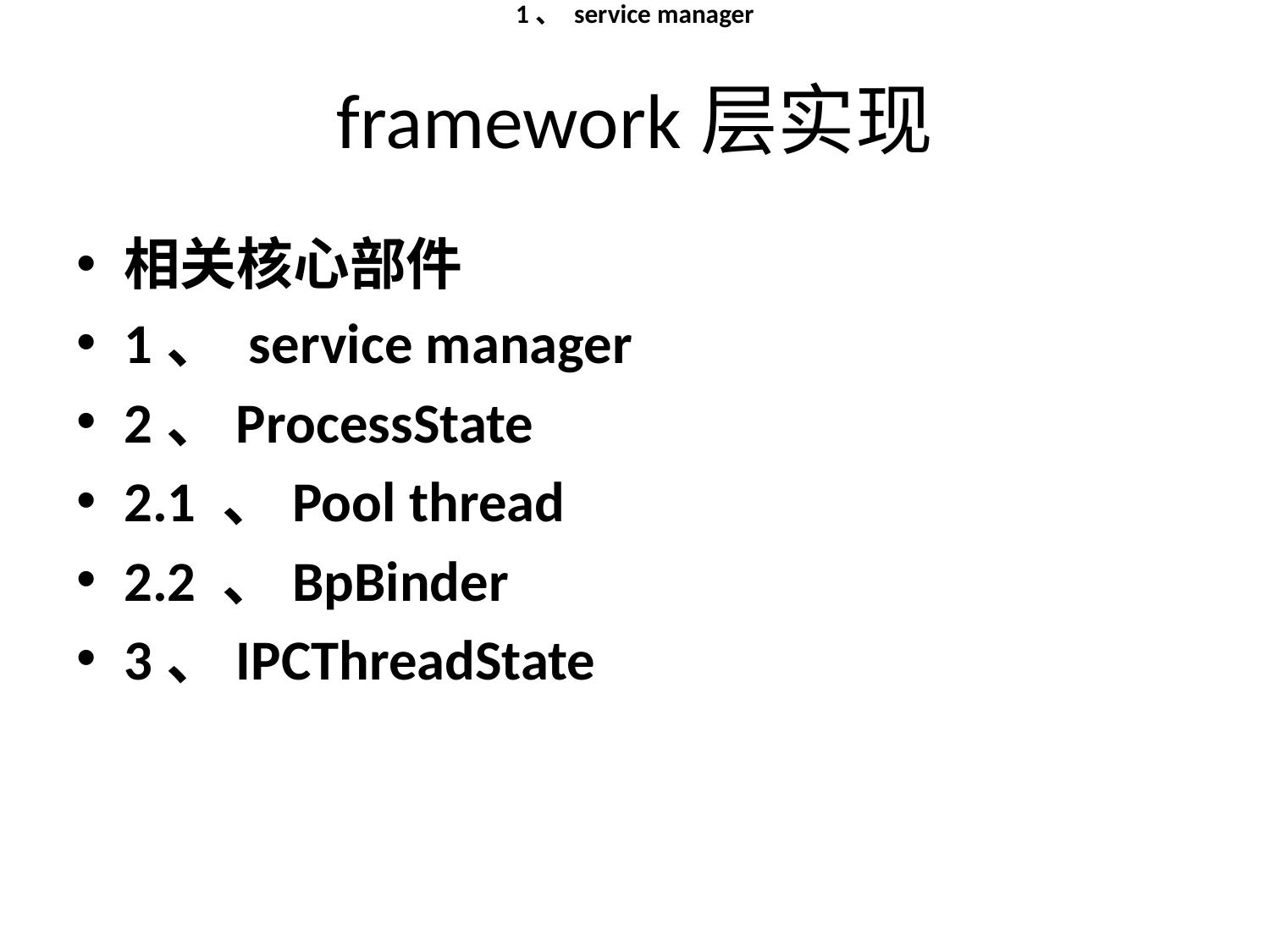

1、 service manager

# framework层实现
相关核心部件
1、 service manager
2、ProcessState
2.1 、Pool thread
2.2 、BpBinder
3、IPCThreadState